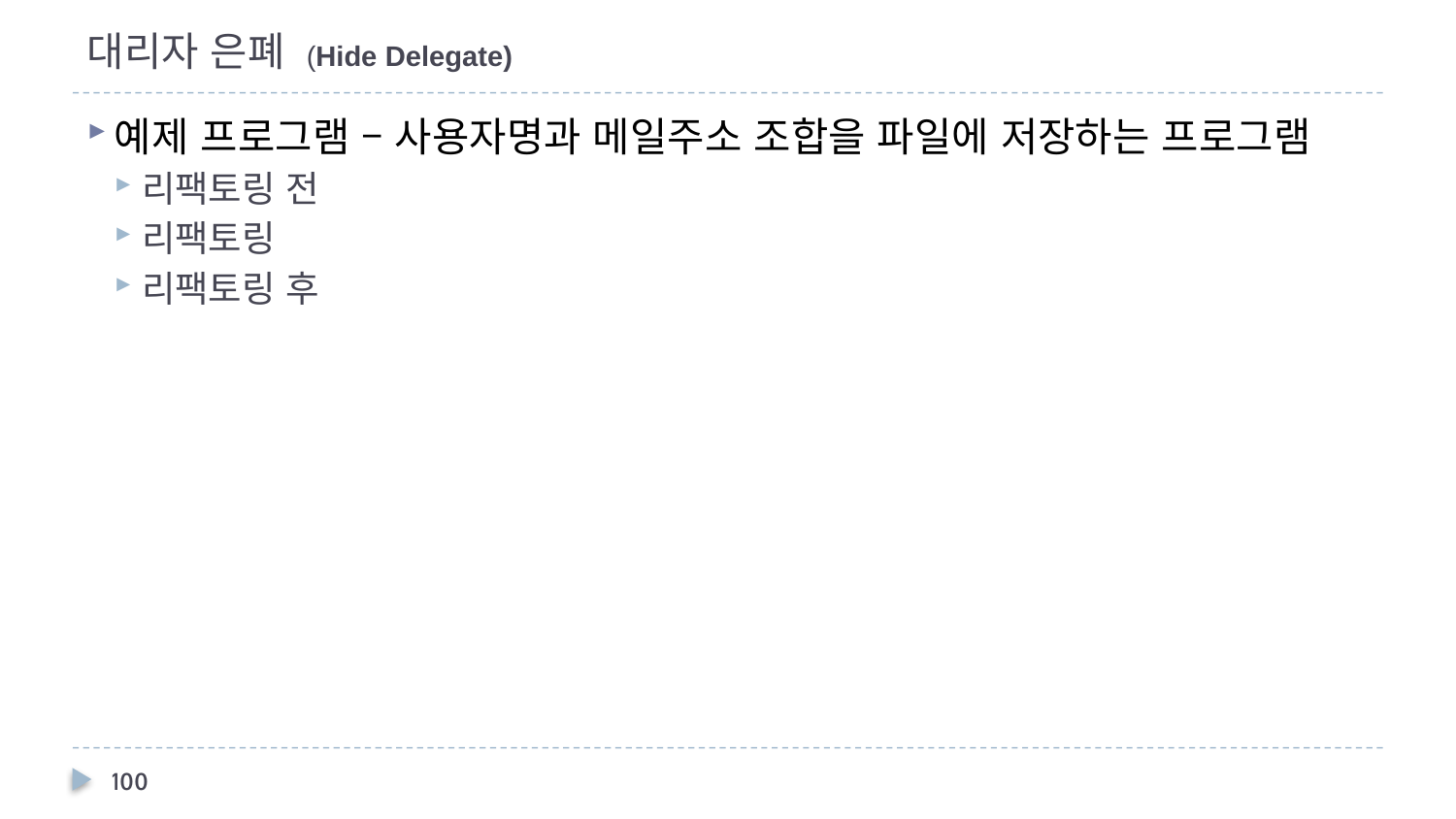

# 대리자 은폐 (Hide Delegate)
예제 프로그램 – 사용자명과 메일주소 조합을 파일에 저장하는 프로그램
리팩토링 전
리팩토링
리팩토링 후
100